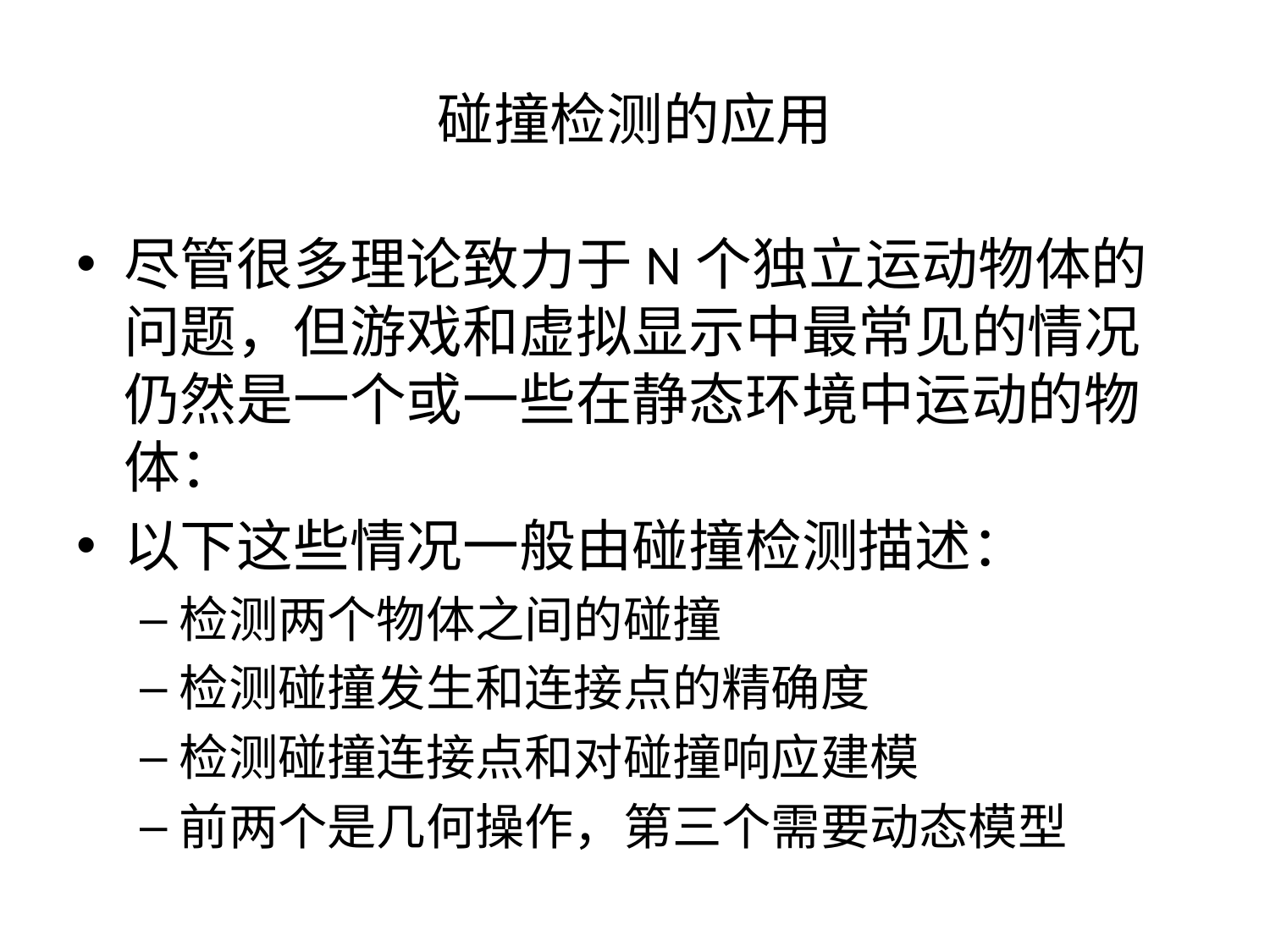

# 碰撞检测的应用
尽管很多理论致力于N个独立运动物体的问题，但游戏和虚拟显示中最常见的情况仍然是一个或一些在静态环境中运动的物体：
以下这些情况一般由碰撞检测描述：
检测两个物体之间的碰撞
检测碰撞发生和连接点的精确度
检测碰撞连接点和对碰撞响应建模
前两个是几何操作，第三个需要动态模型